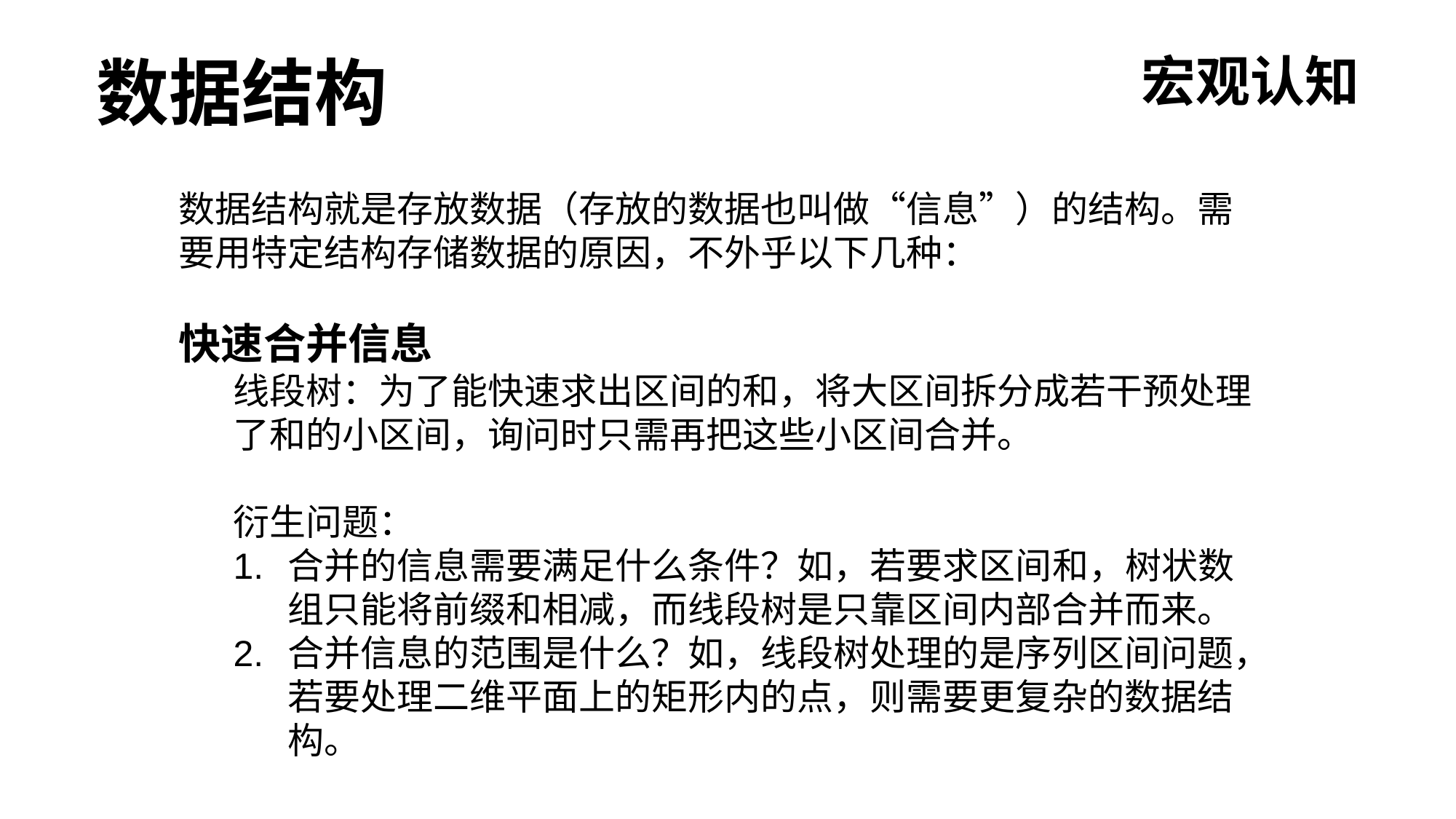

数据结构
宏观认知
数据结构就是存放数据（存放的数据也叫做“信息”）的结构。需要用特定结构存储数据的原因，不外乎以下几种：

快速合并信息
线段树：为了能快速求出区间的和，将大区间拆分成若干预处理了和的小区间，询问时只需再把这些小区间合并。

衍生问题：
合并的信息需要满足什么条件？如，若要求区间和，树状数组只能将前缀和相减，而线段树是只靠区间内部合并而来。
合并信息的范围是什么？如，线段树处理的是序列区间问题，若要处理二维平面上的矩形内的点，则需要更复杂的数据结构。